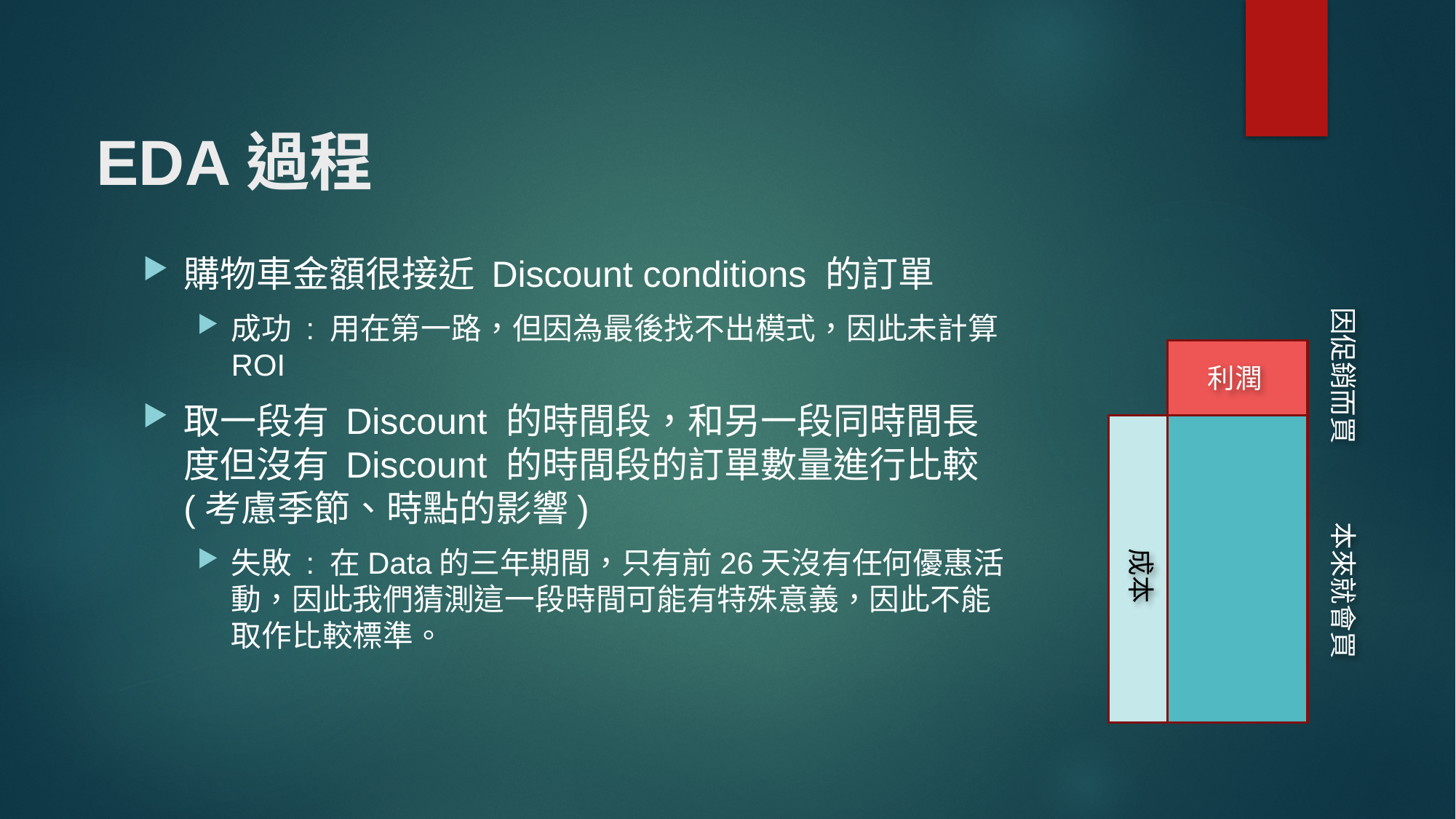

# EDA過程
購物車金額很接近 Discount conditions 的訂單
成功 : 用在第一路，但因為最後找不出模式，因此未計算ROI
取一段有 Discount 的時間段，和另一段同時間長度但沒有 Discount 的時間段的訂單數量進行比較(考慮季節、時點的影響)
失敗 : 在Data的三年期間，只有前26天沒有任何優惠活動，因此我們猜測這一段時間可能有特殊意義，因此不能取作比較標準。
因促銷而買

利潤

本來就會買
成本